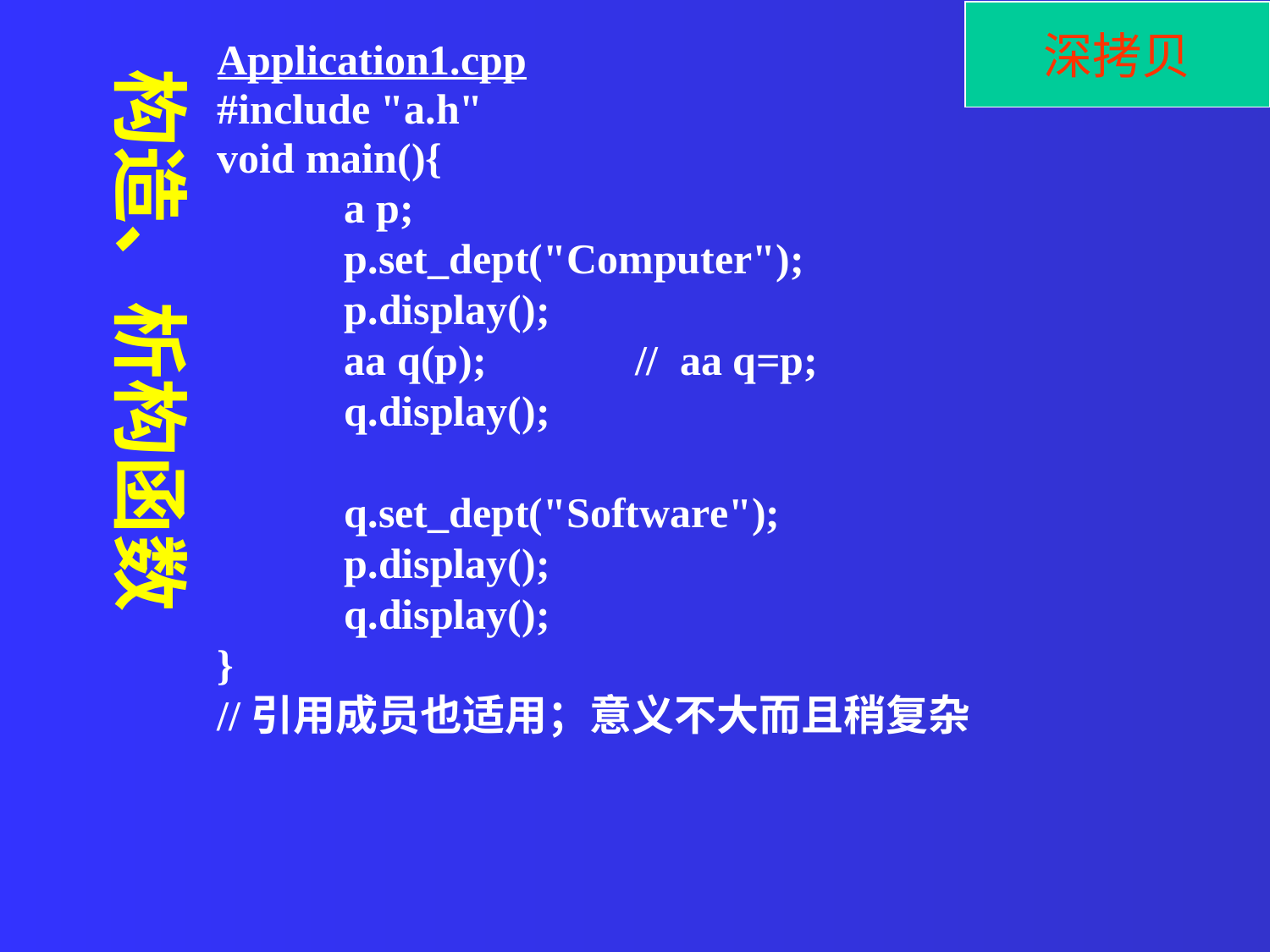

深拷贝
Application1.cpp
#include "a.h"
void main(){
            a p;
	p.set_dept("Computer");
	p.display();
	aa q(p);              //  aa q=p;
	q.display();

	q.set_dept("Software");
	p.display();
	q.display();
}
//引用成员也适用；意义不大而且稍复杂
构造、析构函数